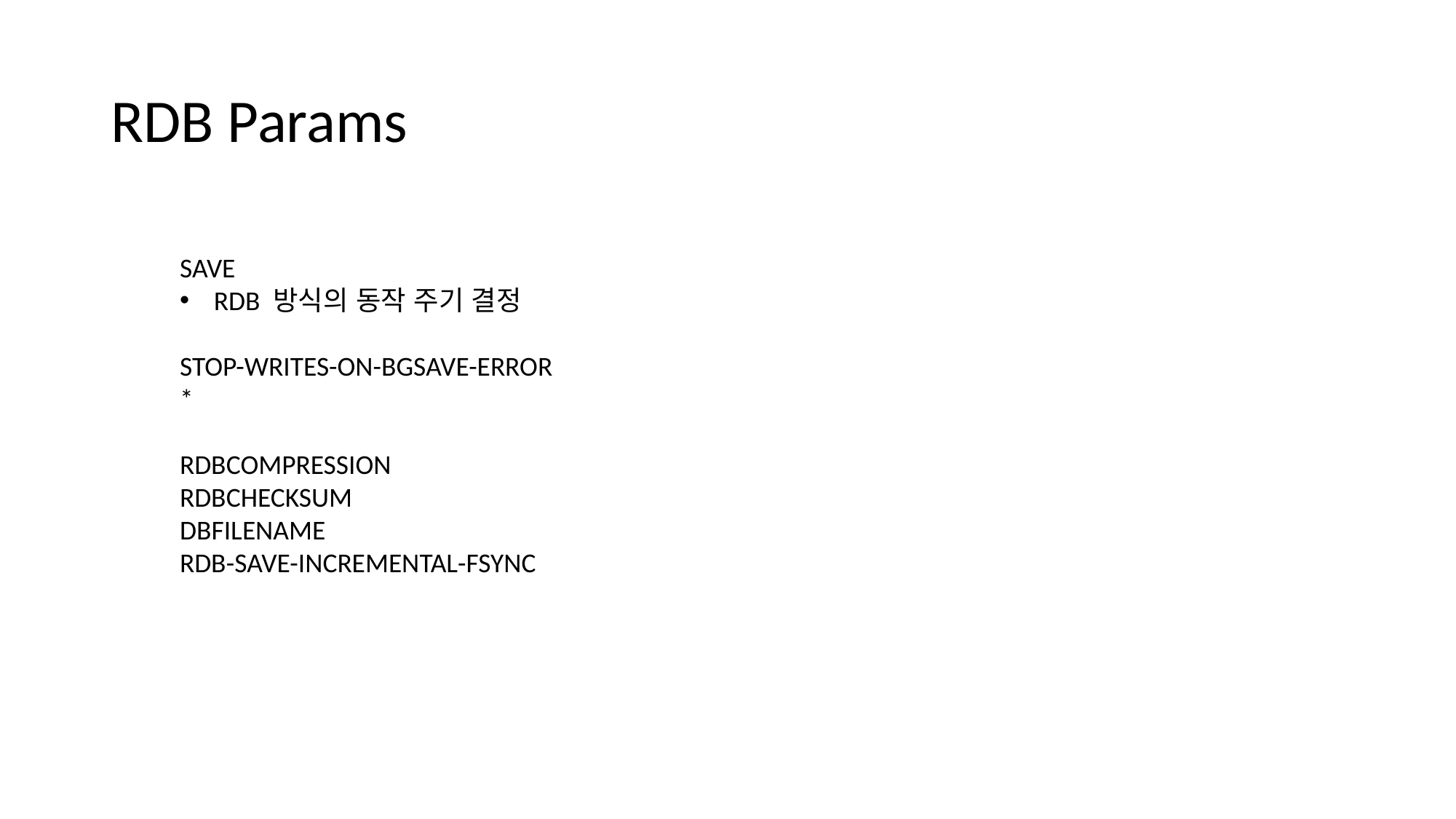

# RDB Params
SAVE
RDB 방식의 동작 주기 결정

STOP-WRITES-ON-BGSAVE-ERROR
*

RDBCOMPRESSION
RDBCHECKSUM
DBFILENAME
RDB-SAVE-INCREMENTAL-FSYNC